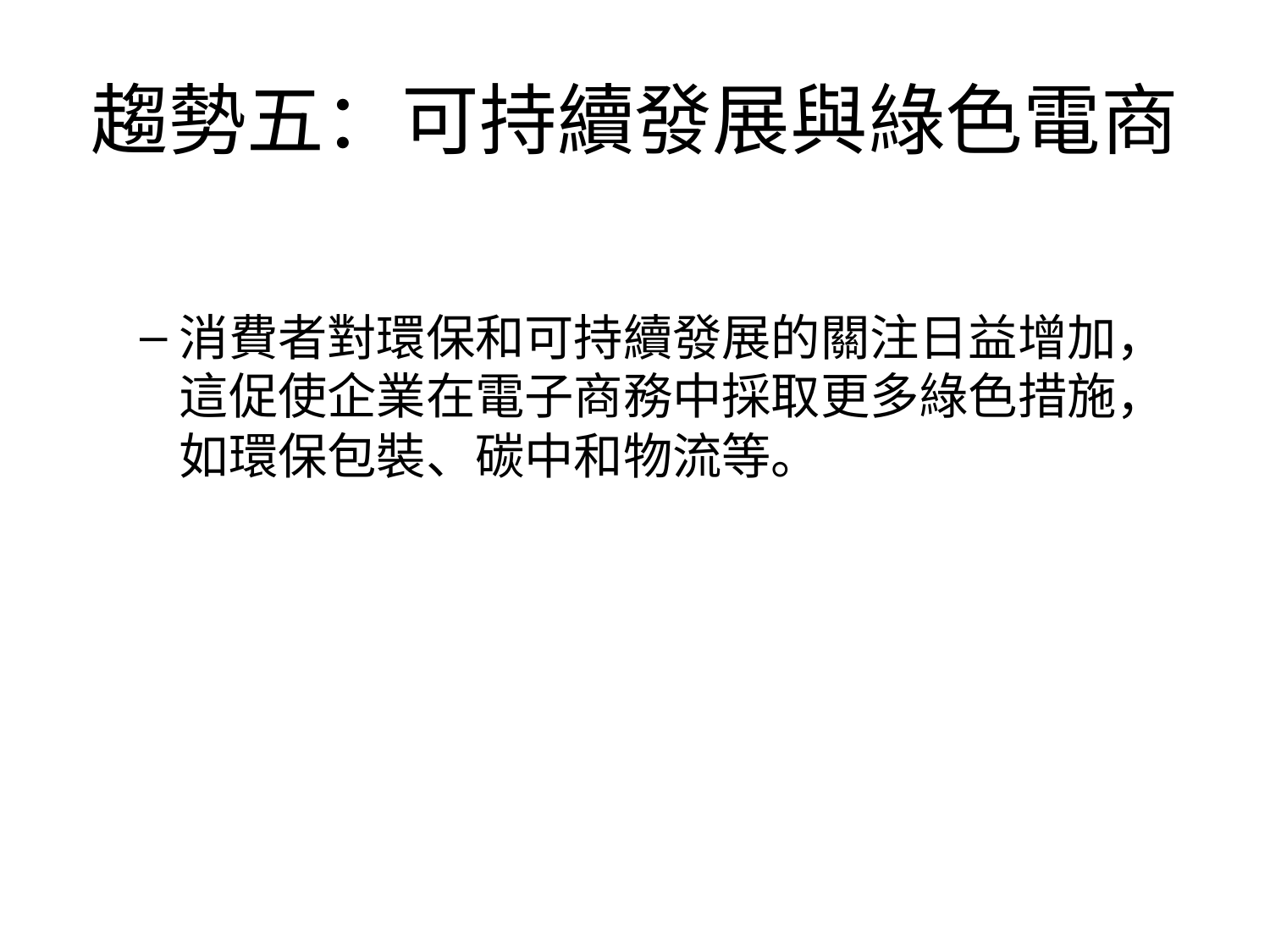

# 趨勢五：可持續發展與綠色電商

消費者對環保和可持續發展的關注日益增加，這促使企業在電子商務中採取更多綠色措施，如環保包裝、碳中和物流等。